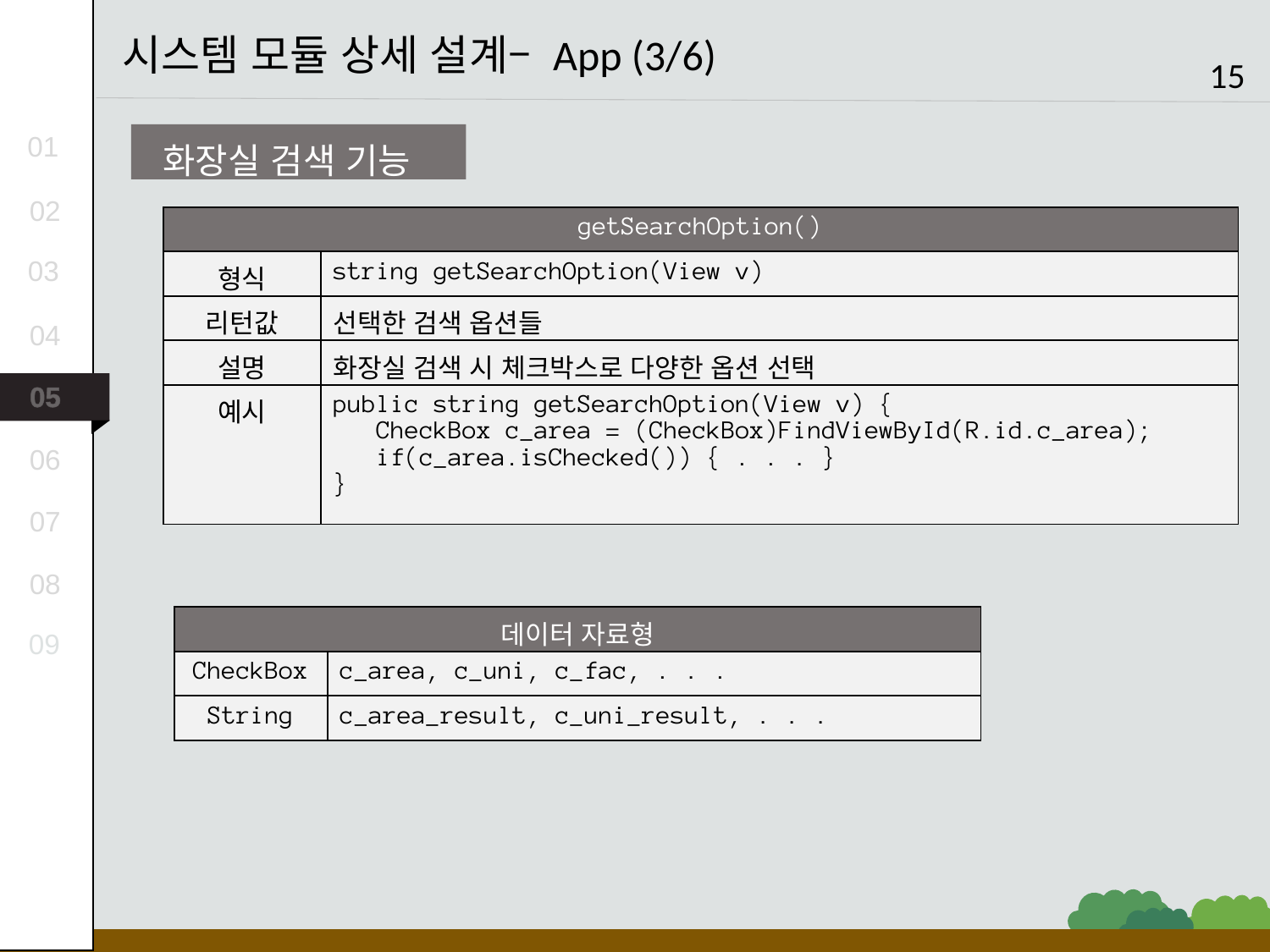

시스템 모듈 상세 설계– App (3/6)

15
화장실 검색 기능
01

02
| getSearchOption() |  |
| --- | --- |
| 형식 | string getSearchOption(View v) |
| 리턴값 | 선택한 검색 옵션들 |
| 설명 | 화장실 검색 시 체크박스로 다양한 옵션 선택 |
| 예시 | public string getSearchOption(View v) { CheckBox c\_area = (CheckBox)FindViewById(R.id.c\_area); if(c\_area.isChecked()) { . . . } } |
03

04
05

06
07
08
| 데이터 자료형 |  |
| --- | --- |
| CheckBox | c\_area, c\_uni, c\_fac, . . . |
| String | c\_area\_result, c\_uni\_result, . . . |
09